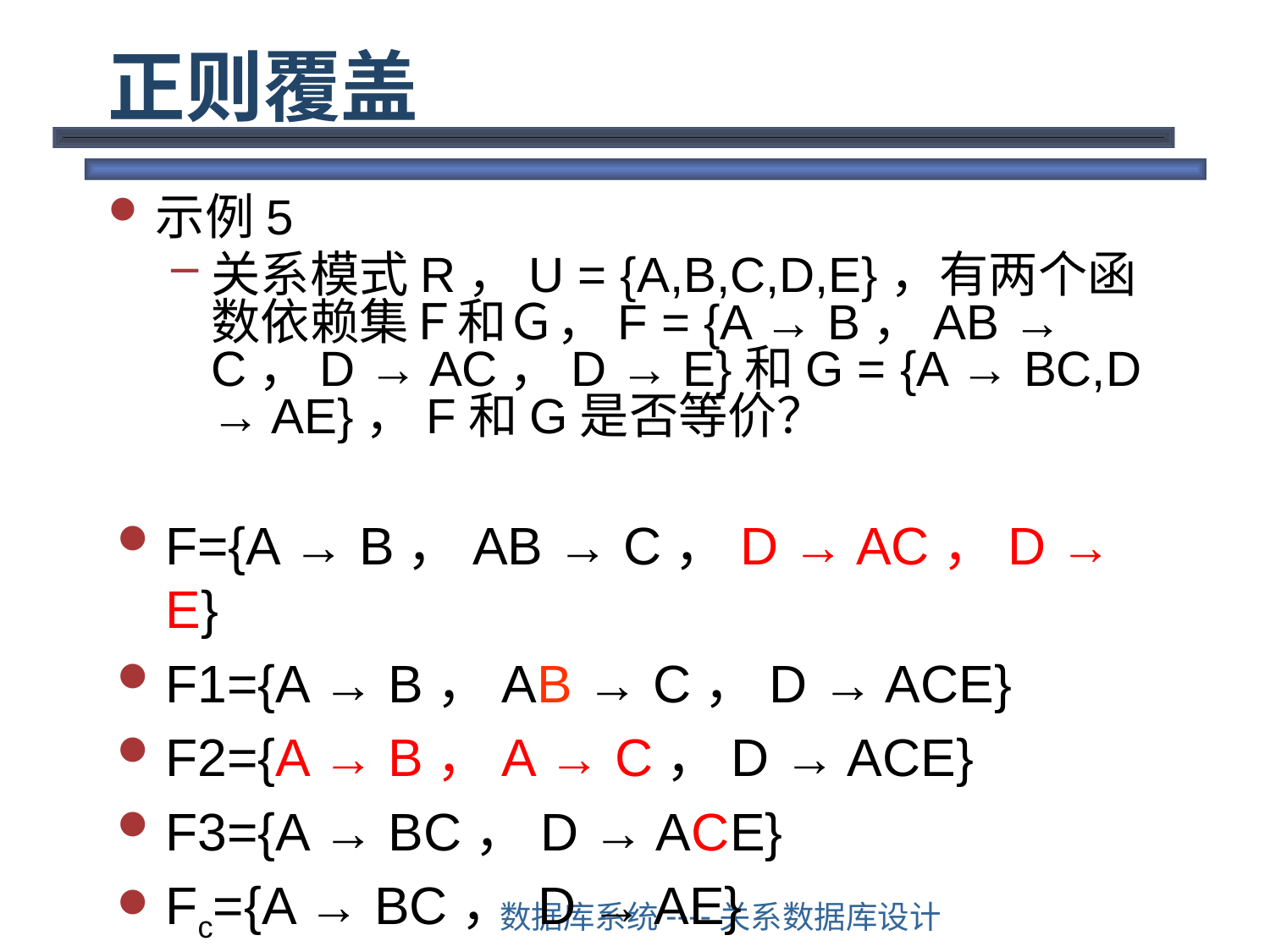

# 正则覆盖
示例5
关系模式R，U = {A,B,C,D,E}，有两个函数依赖集Ｆ和Ｇ，F = {A → B，AB → C，D → AC，D → E}和G = {A → BC,D → AE}，F和G是否等价？
F={A → B，AB → C，D → AC，D → E}
F1={A → B，AB → C，D → ACE}
F2={A → B，A → C，D → ACE}
F3={A → BC，D → ACE}
Fc={A → BC， D → AE}
数据库系统----关系数据库设计